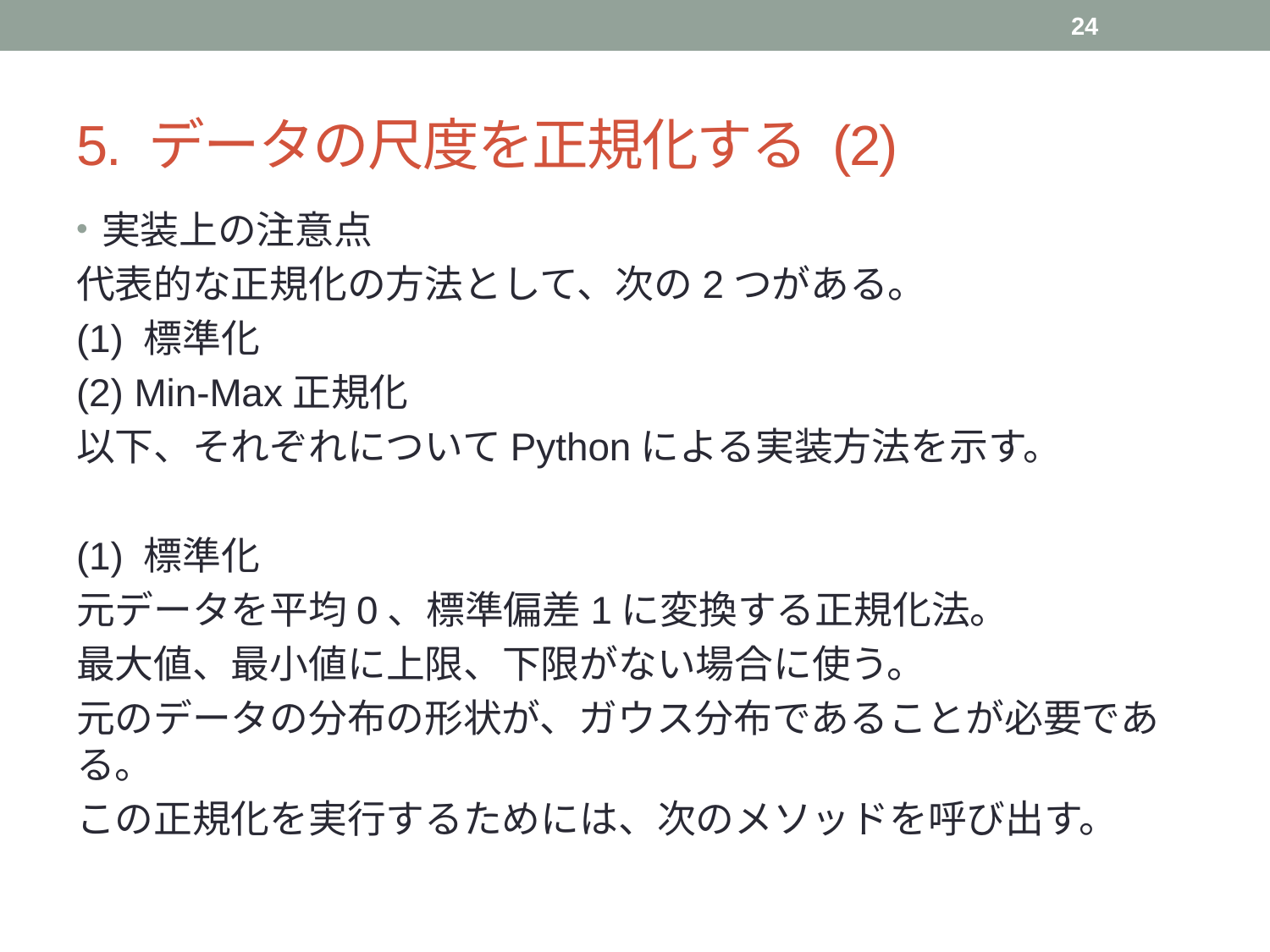

24
# 5. データの尺度を正規化する (2)
実装上の注意点
代表的な正規化の方法として、次の2つがある。
(1) 標準化
(2) Min-Max正規化
以下、それぞれについてPythonによる実装方法を示す。

(1) 標準化
元データを平均0、標準偏差1に変換する正規化法。
最大値、最小値に上限、下限がない場合に使う。
元のデータの分布の形状が、ガウス分布であることが必要である。
この正規化を実行するためには、次のメソッドを呼び出す。